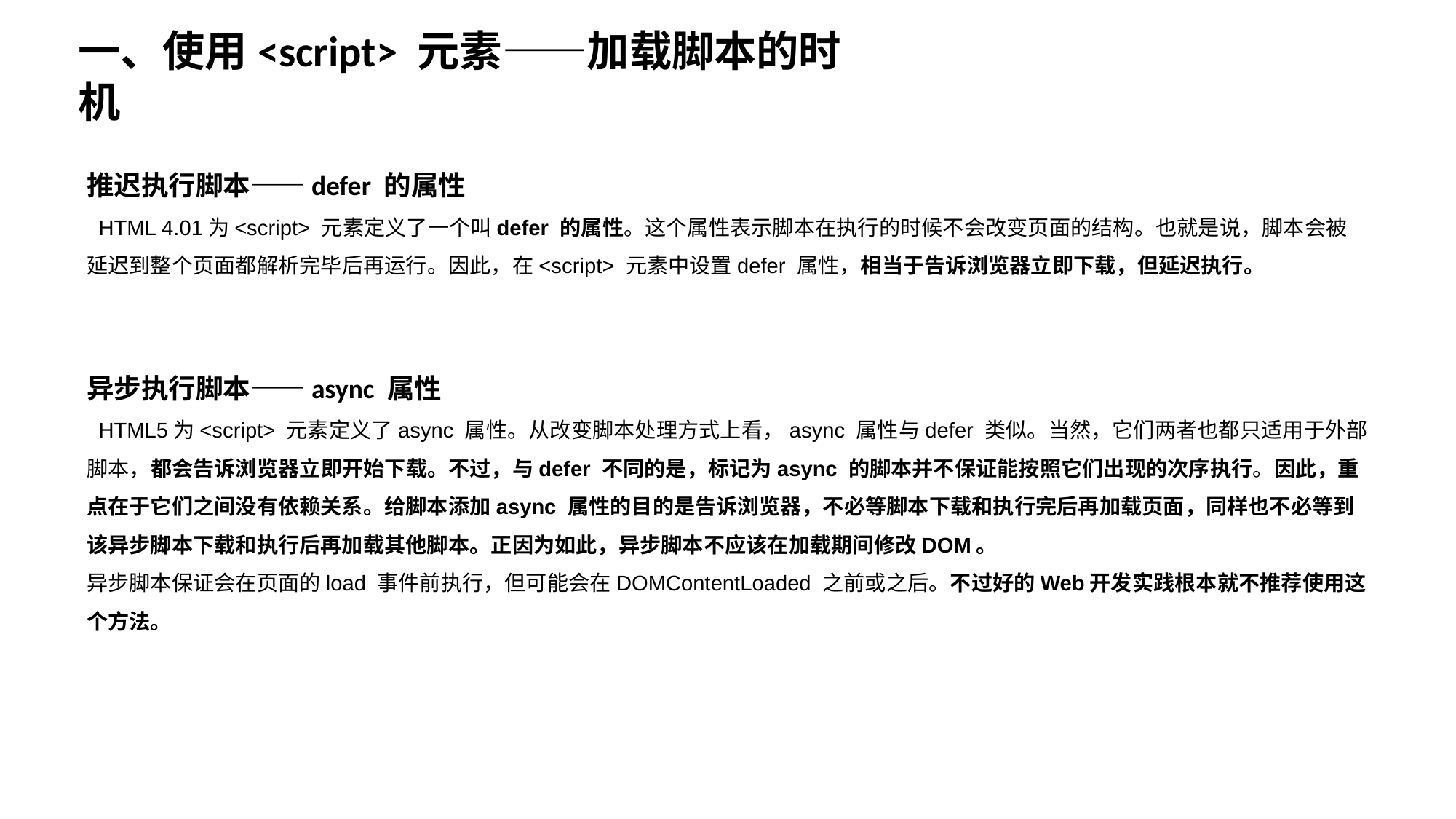

一、使用<script> 元素——加载脚本的时机
推迟执行脚本——defer 的属性
  HTML 4.01为<script> 元素定义了一个叫defer 的属性。这个属性表示脚本在执行的时候不会改变页面的结构。也就是说，脚本会被延迟到整个页面都解析完毕后再运行。因此，在<script> 元素中设置defer 属性，相当于告诉浏览器立即下载，但延迟执行。
异步执行脚本——async 属性
  HTML5为<script> 元素定义了async 属性。从改变脚本处理方式上看，async 属性与defer 类似。当然，它们两者也都只适用于外部脚本，都会告诉浏览器立即开始下载。不过，与defer 不同的是，标记为async 的脚本并不保证能按照它们出现的次序执行。因此，重点在于它们之间没有依赖关系。给脚本添加async 属性的目的是告诉浏览器，不必等脚本下载和执行完后再加载页面，同样也不必等到该异步脚本下载和执行后再加载其他脚本。正因为如此，异步脚本不应该在加载期间修改DOM。
异步脚本保证会在页面的load 事件前执行，但可能会在DOMContentLoaded 之前或之后。不过好的Web开发实践根本就不推荐使用这个方法。